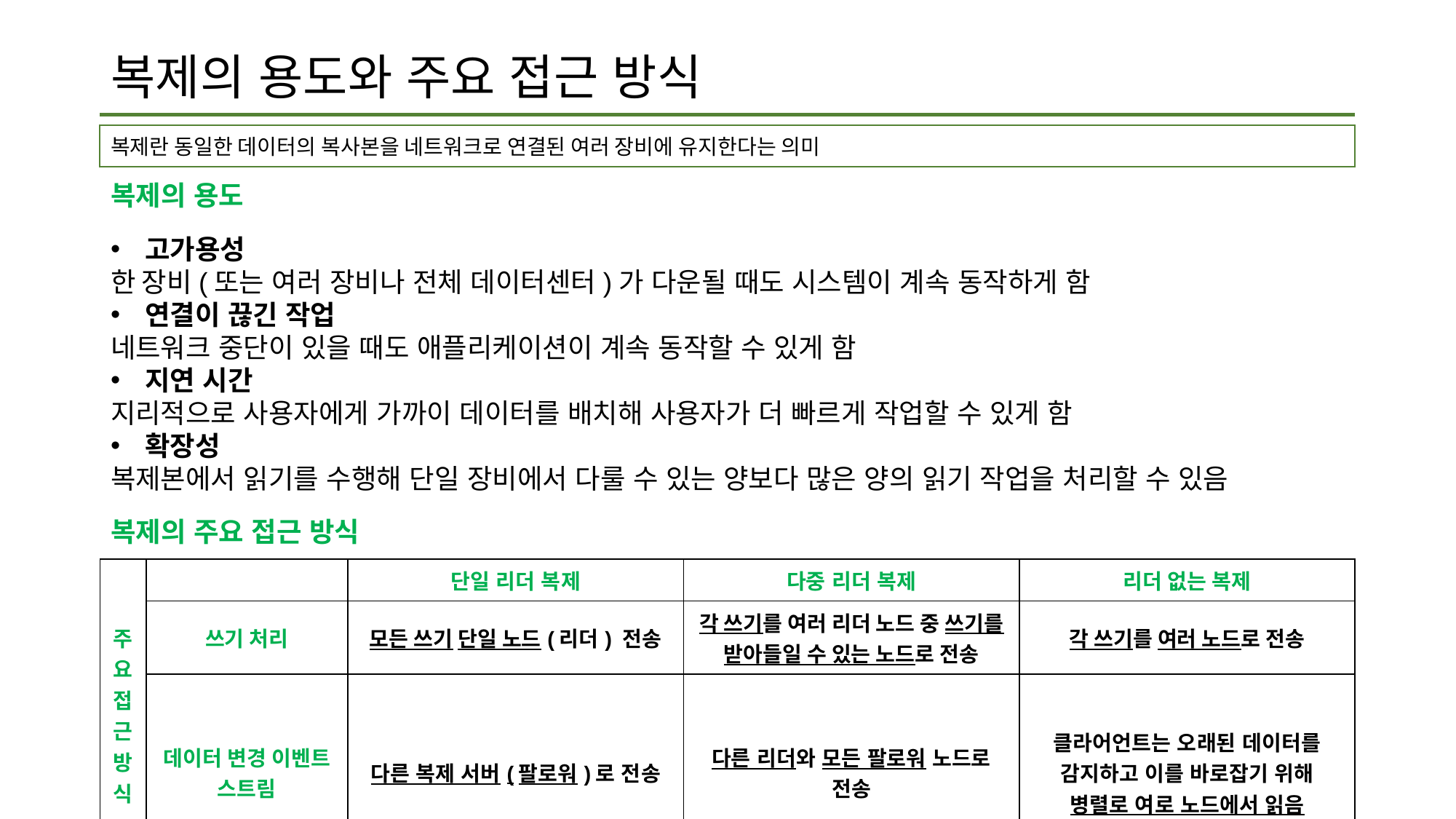

# 복제의 용도와 주요 접근 방식
복제란 동일한 데이터의 복사본을 네트워크로 연결된 여러 장비에 유지한다는 의미
복제의 용도
고가용성
한 장비(또는 여러 장비나 전체 데이터센터)가 다운될 때도 시스템이 계속 동작하게 함
연결이 끊긴 작업
네트워크 중단이 있을 때도 애플리케이션이 계속 동작할 수 있게 함
지연 시간
지리적으로 사용자에게 가까이 데이터를 배치해 사용자가 더 빠르게 작업할 수 있게 함
확장성
복제본에서 읽기를 수행해 단일 장비에서 다룰 수 있는 양보다 많은 양의 읽기 작업을 처리할 수 있음
복제의 주요 접근 방식
| 주요접근방식 |  | 단일 리더 복제 | 다중 리더 복제 | 리더 없는 복제 |
| --- | --- | --- | --- | --- |
|  | 쓰기 처리 | 모든 쓰기 단일 노드(리더) 전송 | 각 쓰기를 여러 리더 노드 중 쓰기를 받아들일 수 있는 노드로 전송 | 각 쓰기를 여러 노드로 전송 |
|  | 데이터 변경 이벤트 스트림 | 다른 복제 서버(팔로워)로 전송 | 다른 리더와 모든 팔로워 노드로 전송 | 클라어언트는 오래된 데이터를 감지하고 이를 바로잡기 위해 병렬로 여로 노드에서 읽음 |